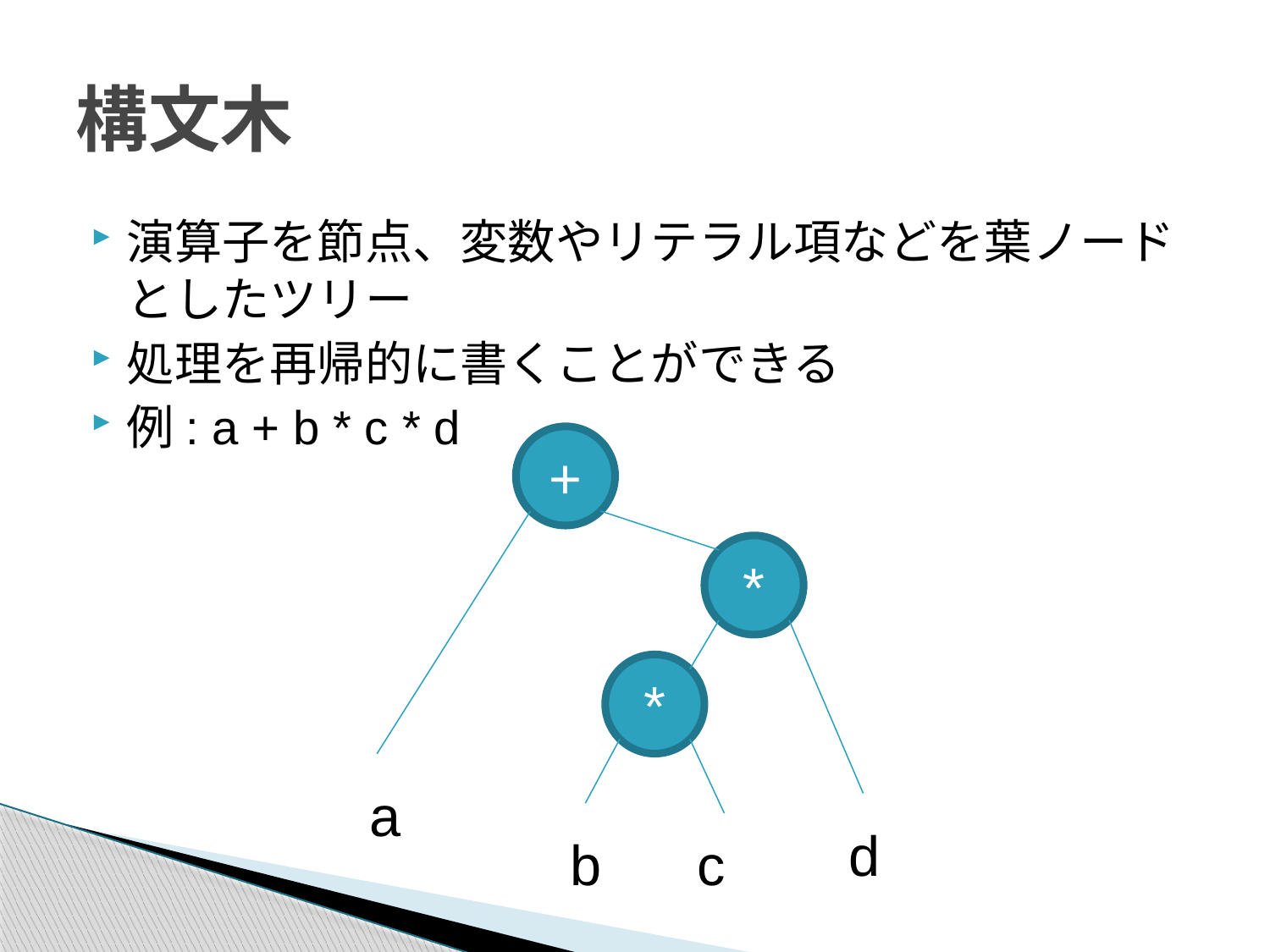

# 構文木
演算子を節点、変数やリテラル項などを葉ノードとしたツリー
処理を再帰的に書くことができる
例: a + b * c * d
+
*
*
a
d
b
c